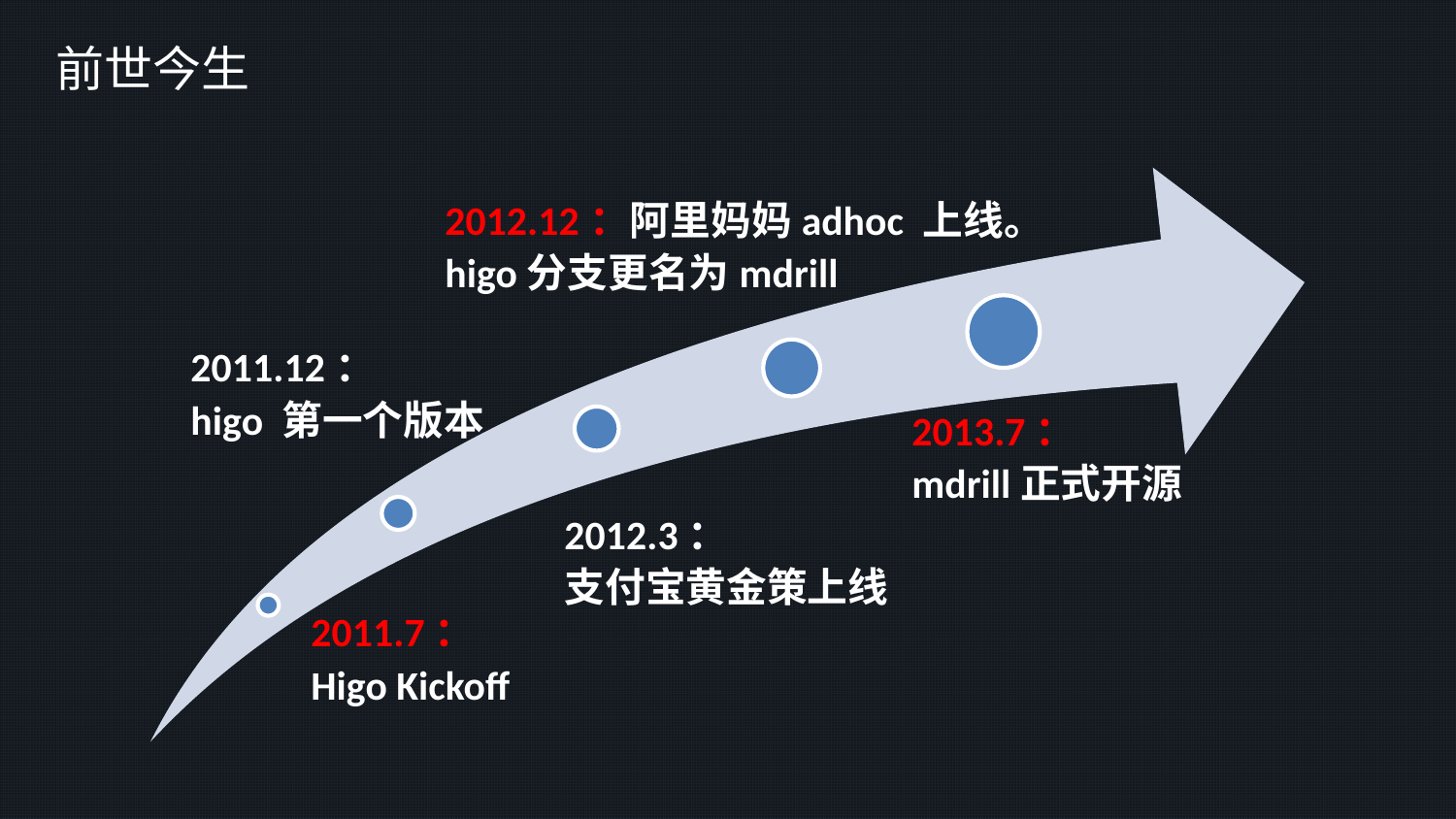

前世今生
2011.7：
Higo Kickoff
2011.12：
higo 第一个版本
2012.3：
支付宝黄金策上线
2012.12：阿里妈妈adhoc 上线。
higo分支更名为mdrill
2013.7：
mdrill正式开源